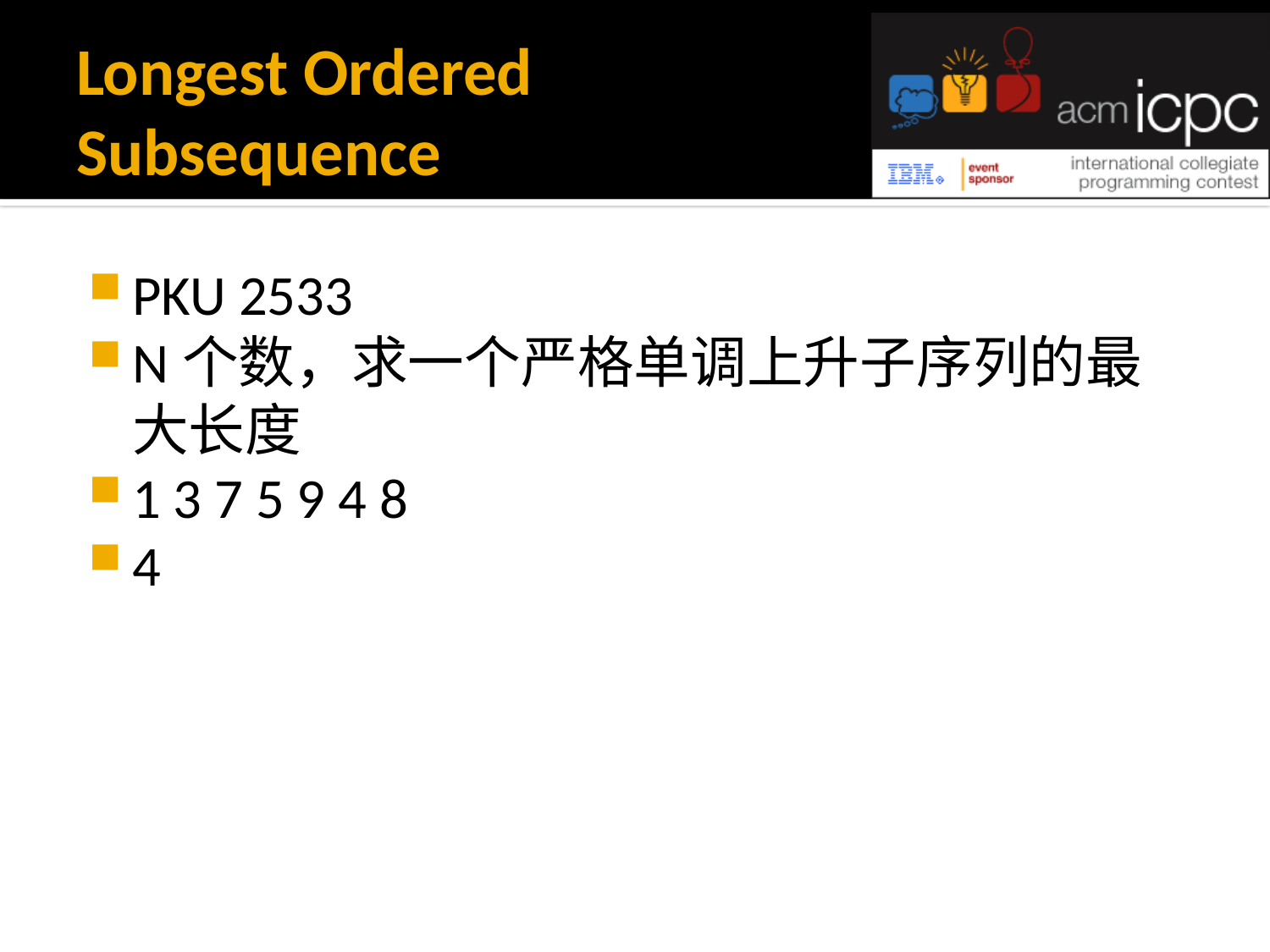

# Longest Ordered Subsequence
PKU 2533
N个数，求一个严格单调上升子序列的最大长度
1 3 7 5 9 4 8
4